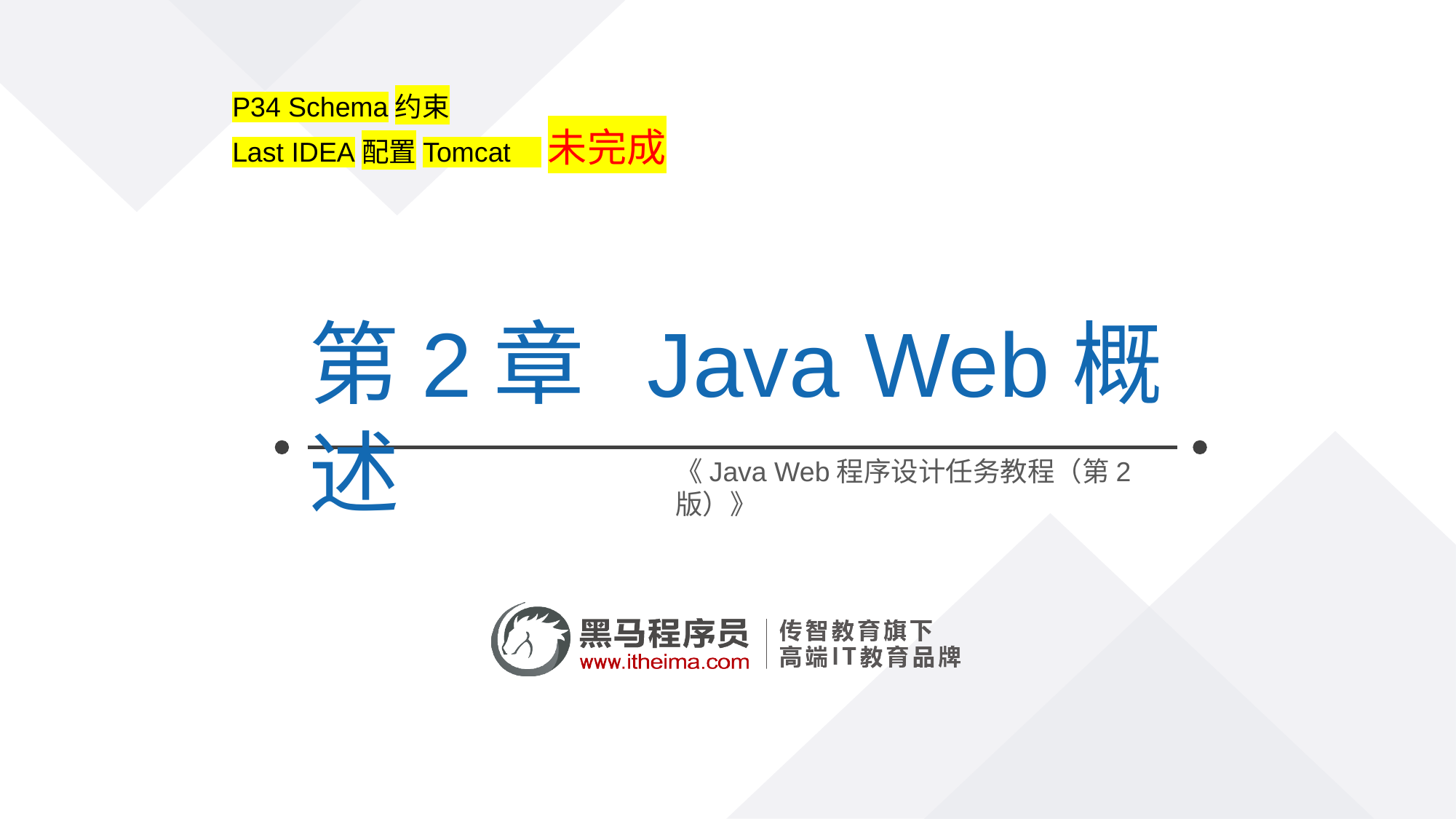

P34 Schema约束
Last IDEA配置Tomcat    未完成
第2章  Java Web概述
《Java Web程序设计任务教程（第2版）》